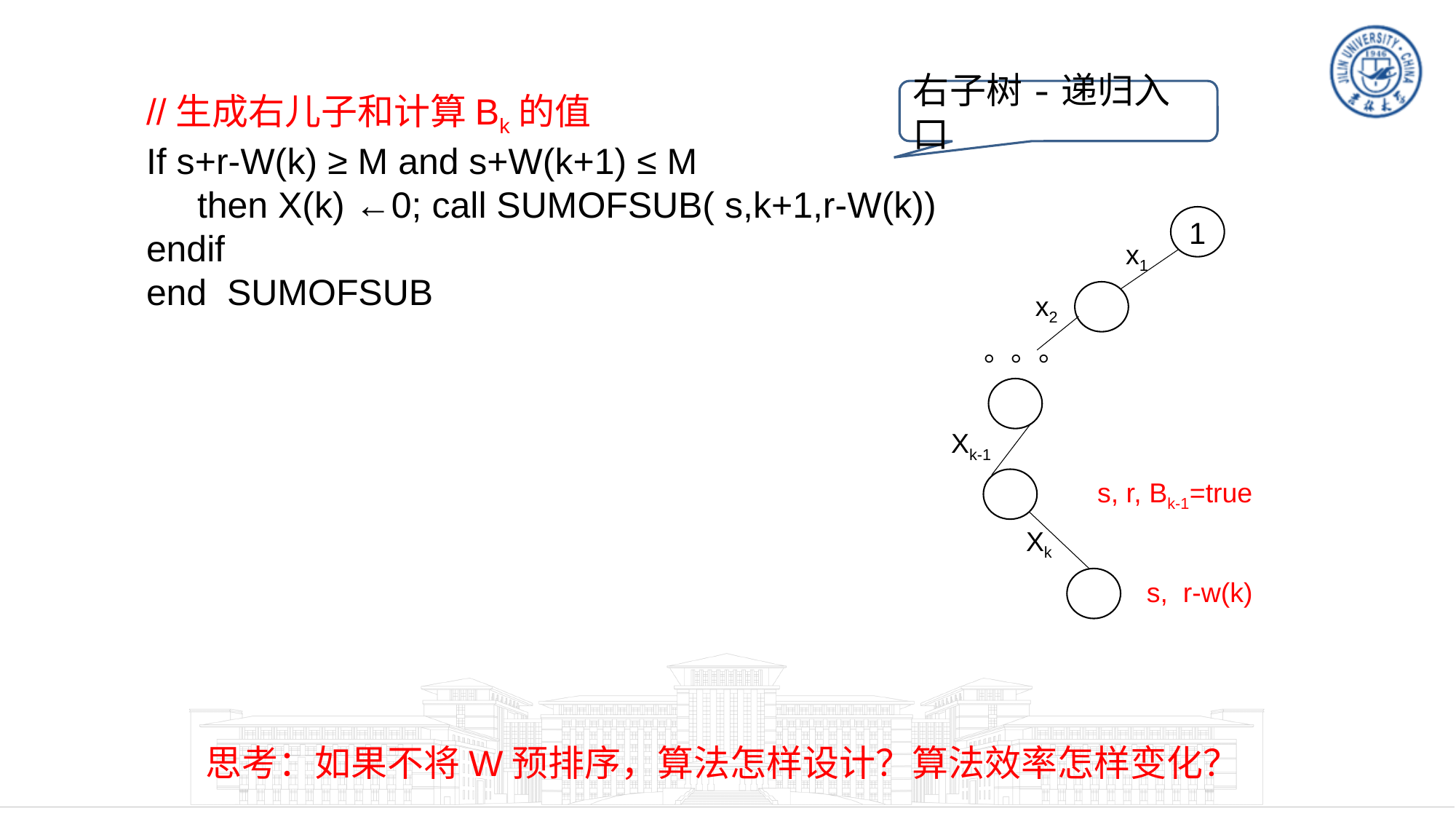

右子树-递归入口
//生成右儿子和计算Bk的值
If s+r-W(k) ≥ M and s+W(k+1) ≤ M
     then X(k) ←0; call SUMOFSUB( s,k+1,r-W(k))
endif
end  SUMOFSUB
1
x1

x2
。。。

Xk-1

  s, r, Bk-1=true
Xk

  s,  r-w(k)
思考：如果不将W预排序，算法怎样设计？算法效率怎样变化？
53